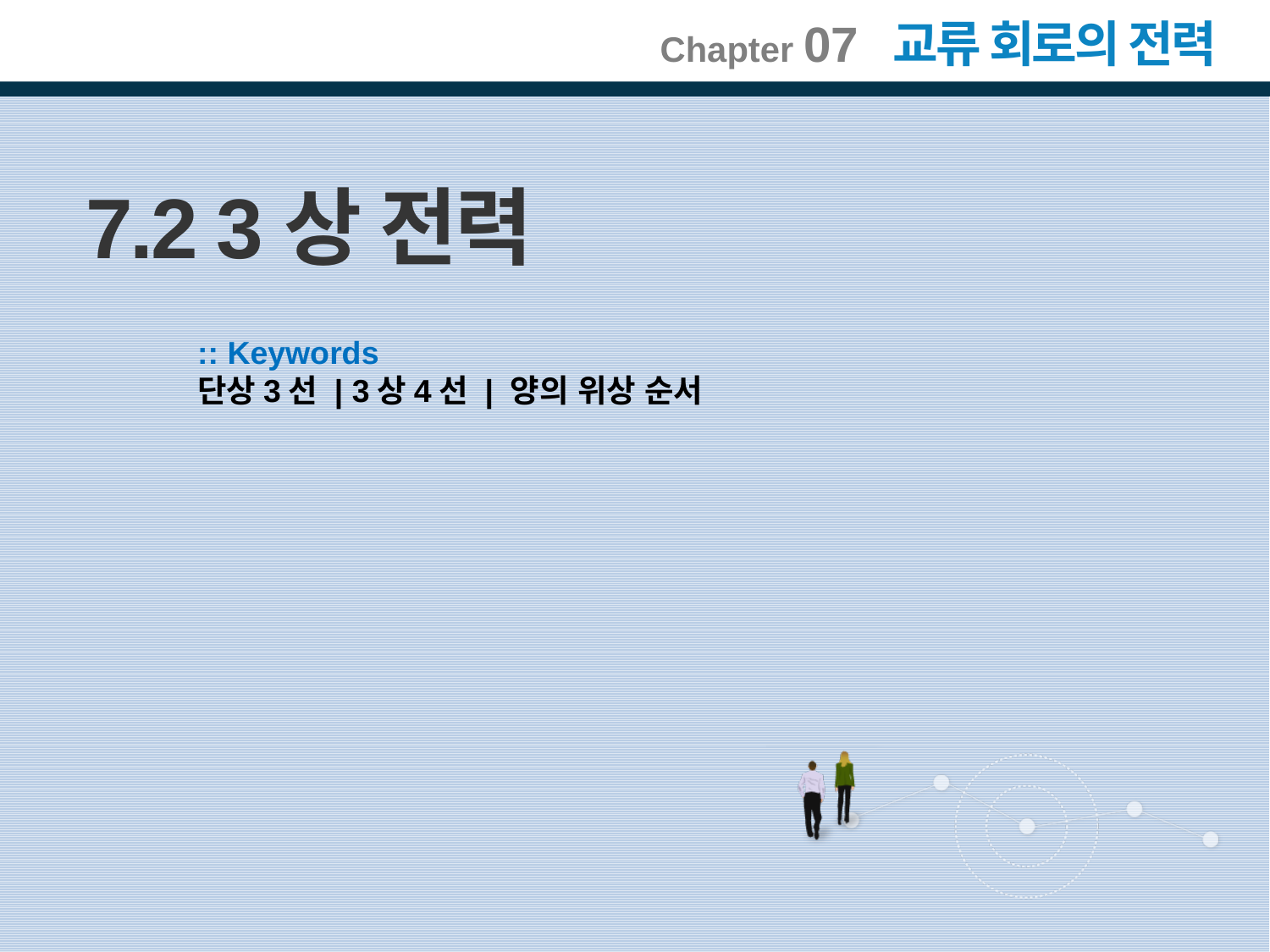

7.2 3상 전력
:: Keywords
단상3선 | 3상4선 | 양의 위상 순서